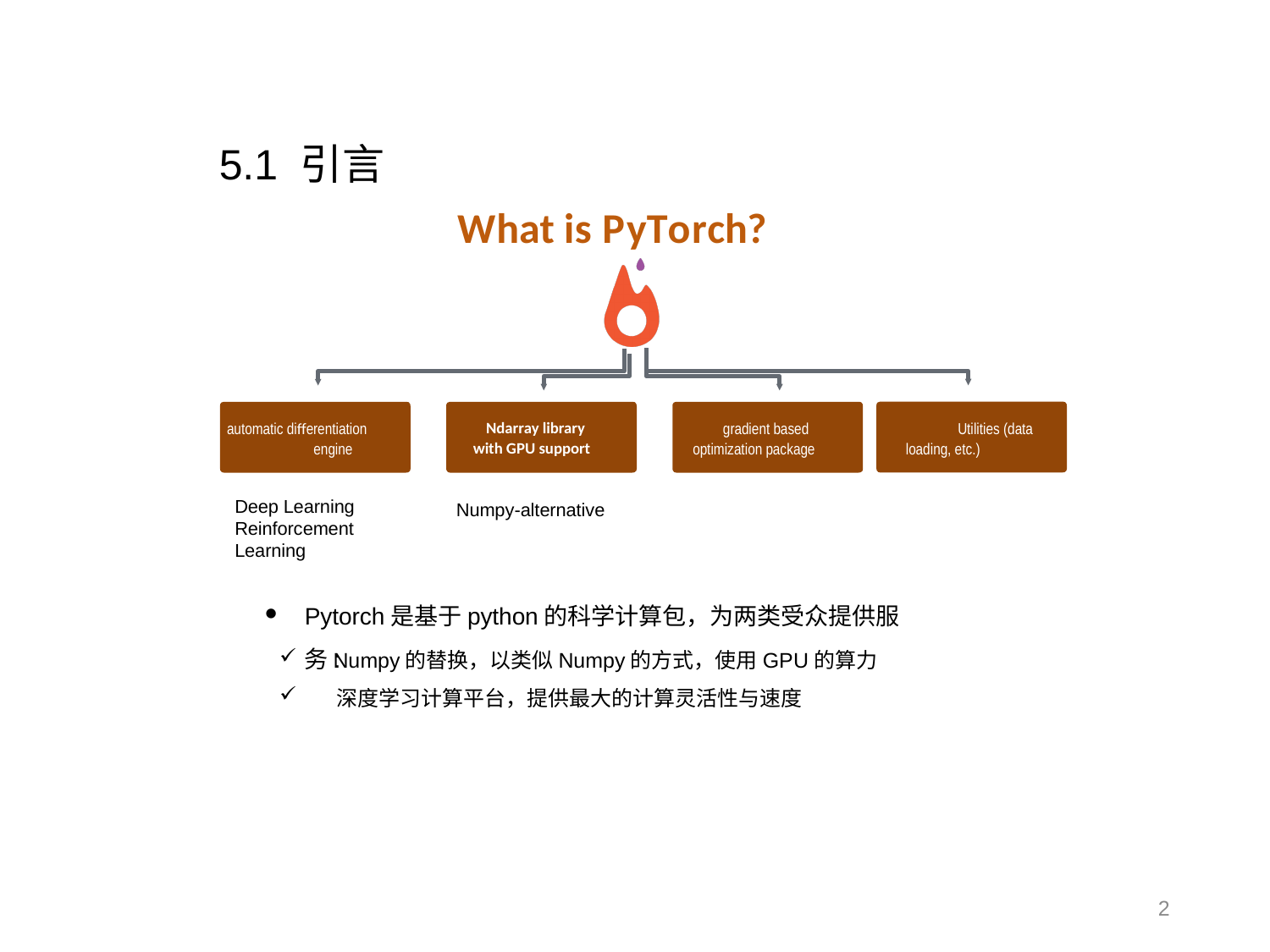

# 5.1 引言
What is PyTorch?

automatic diﬀerentiation engine
gradient based optimization package
Utilities (data loading, etc.)
Ndarray library with GPU support
Deep Learning
Reinforcement Learning
Numpy-alternative
Pytorch是基于python的科学计算包，为两类受众提供服务:
 Numpy的替换，以类似Numpy的方式，使用GPU的算力
 深度学习计算平台，提供最大的计算灵活性与速度
2